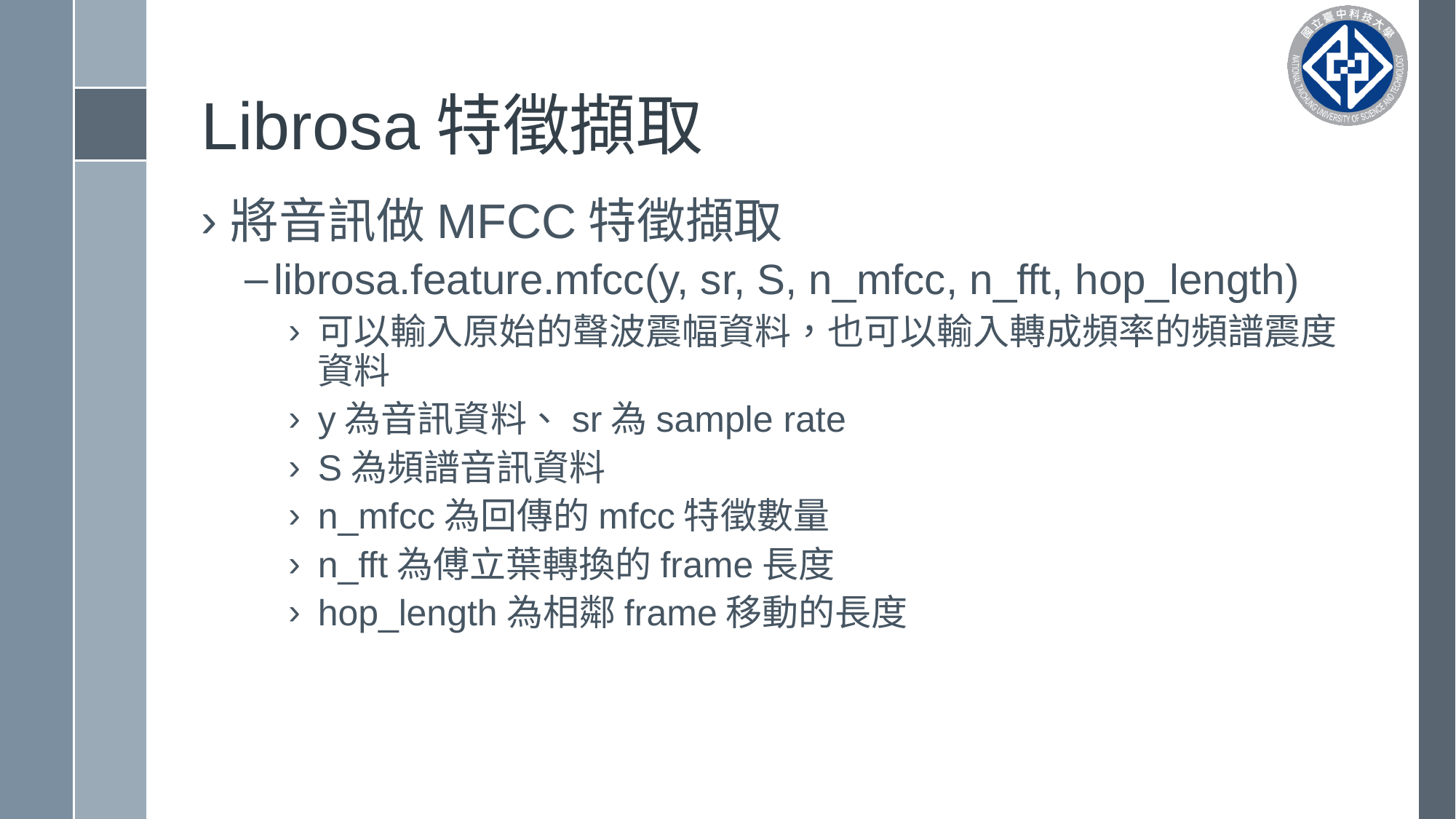

# Librosa特徵擷取
將音訊做MFCC特徵擷取
librosa.feature.mfcc(y, sr, S, n_mfcc, n_fft, hop_length)
可以輸入原始的聲波震幅資料，也可以輸入轉成頻率的頻譜震度資料
y為音訊資料、sr為sample rate
S為頻譜音訊資料
n_mfcc為回傳的mfcc特徵數量
n_fft為傅立葉轉換的frame長度
hop_length為相鄰frame移動的長度